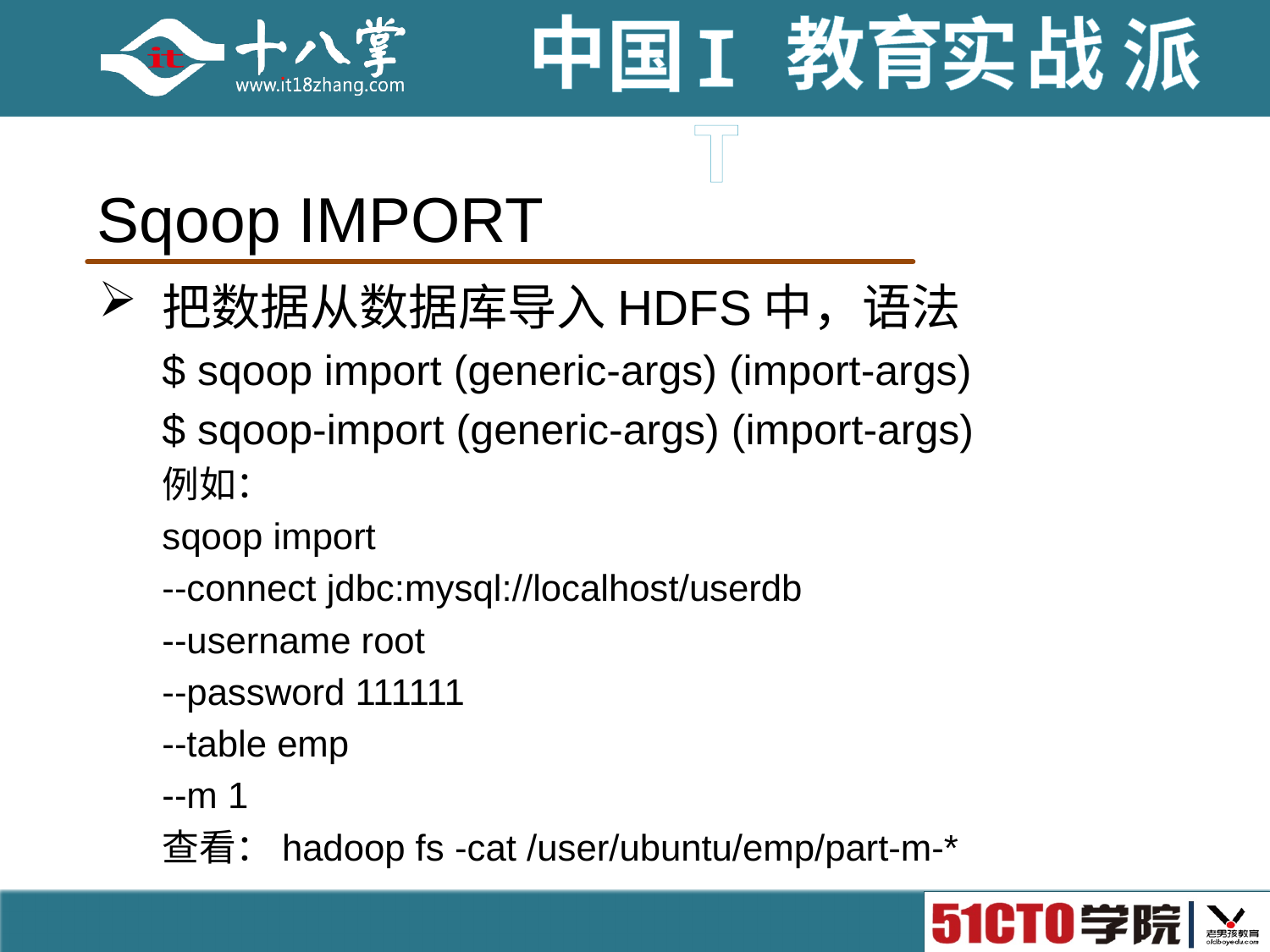

# Sqoop IMPORT
把数据从数据库导入HDFS中，语法
$ sqoop import (generic-args) (import-args)
$ sqoop-import (generic-args) (import-args)
例如：
sqoop import
--connect jdbc:mysql://localhost/userdb
--username root
--password 111111
--table emp
--m 1
查看：hadoop fs -cat /user/ubuntu/emp/part-m-*